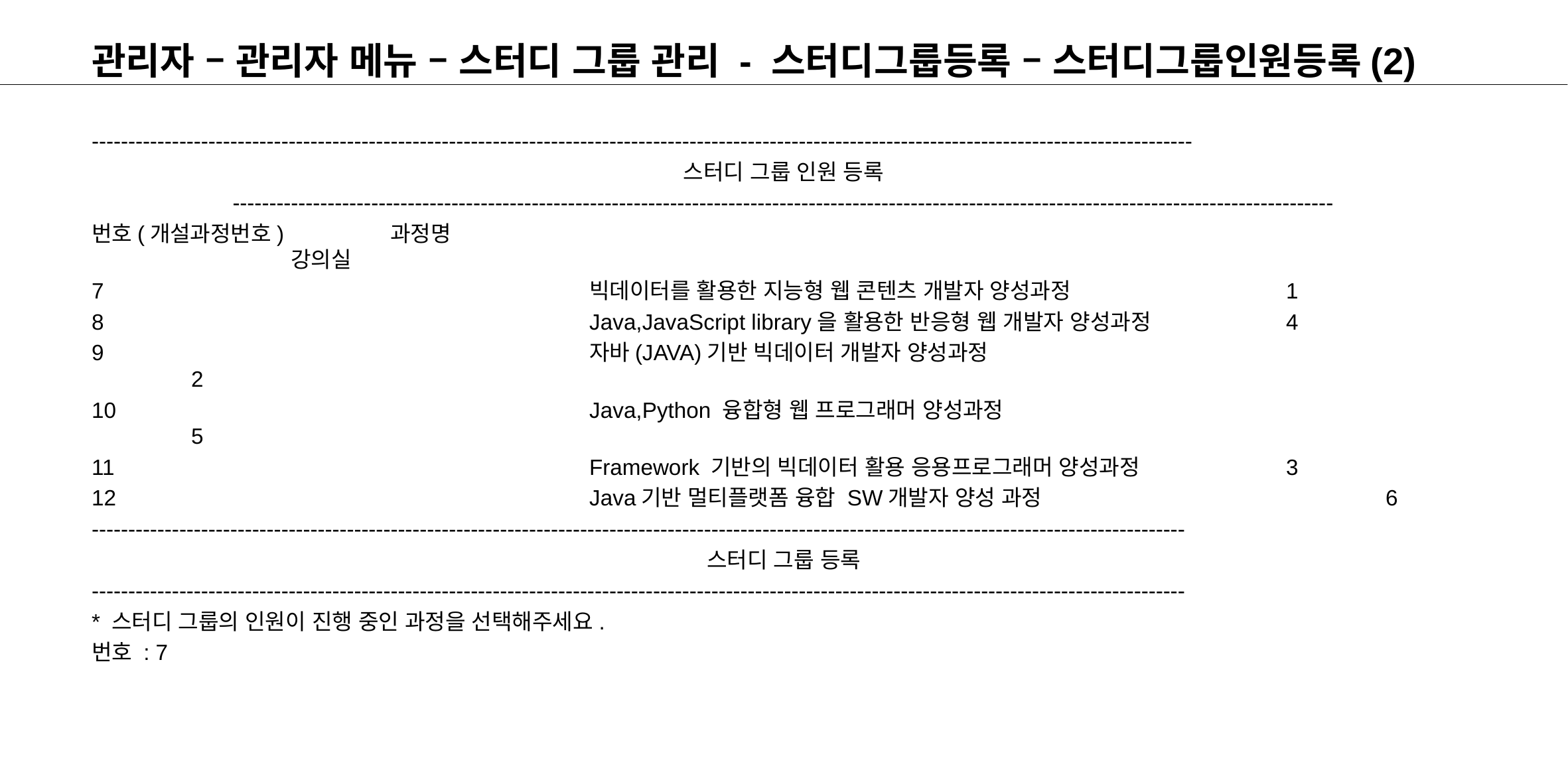

# 관리자 – 관리자 메뉴 – 스터디 그룹 관리 - 스터디그룹등록 – 스터디그룹인원등록(2)
-------------------------------------------------------------------------------------------------------------------------------------------------------
스터디 그룹 인원 등록
-------------------------------------------------------------------------------------------------------------------------------------------------------
번호(개설과정번호)		과정명												강의실
7					빅데이터를 활용한 지능형 웹 콘텐츠 개발자 양성과정			1
8					Java,JavaScript library을 활용한 반응형 웹 개발자 양성과정		4
9					자바(JAVA)기반 빅데이터 개발자 양성과정					2
10					Java,Python 융합형 웹 프로그래머 양성과정					5
11					Framework 기반의 빅데이터 활용 응용프로그래머 양성과정		3
12					Java기반 멀티플랫폼 융합 SW개발자 양성 과정				6
------------------------------------------------------------------------------------------------------------------------------------------------------
스터디 그룹 등록
------------------------------------------------------------------------------------------------------------------------------------------------------
* 스터디 그룹의 인원이 진행 중인 과정을 선택해주세요.
번호 : 7